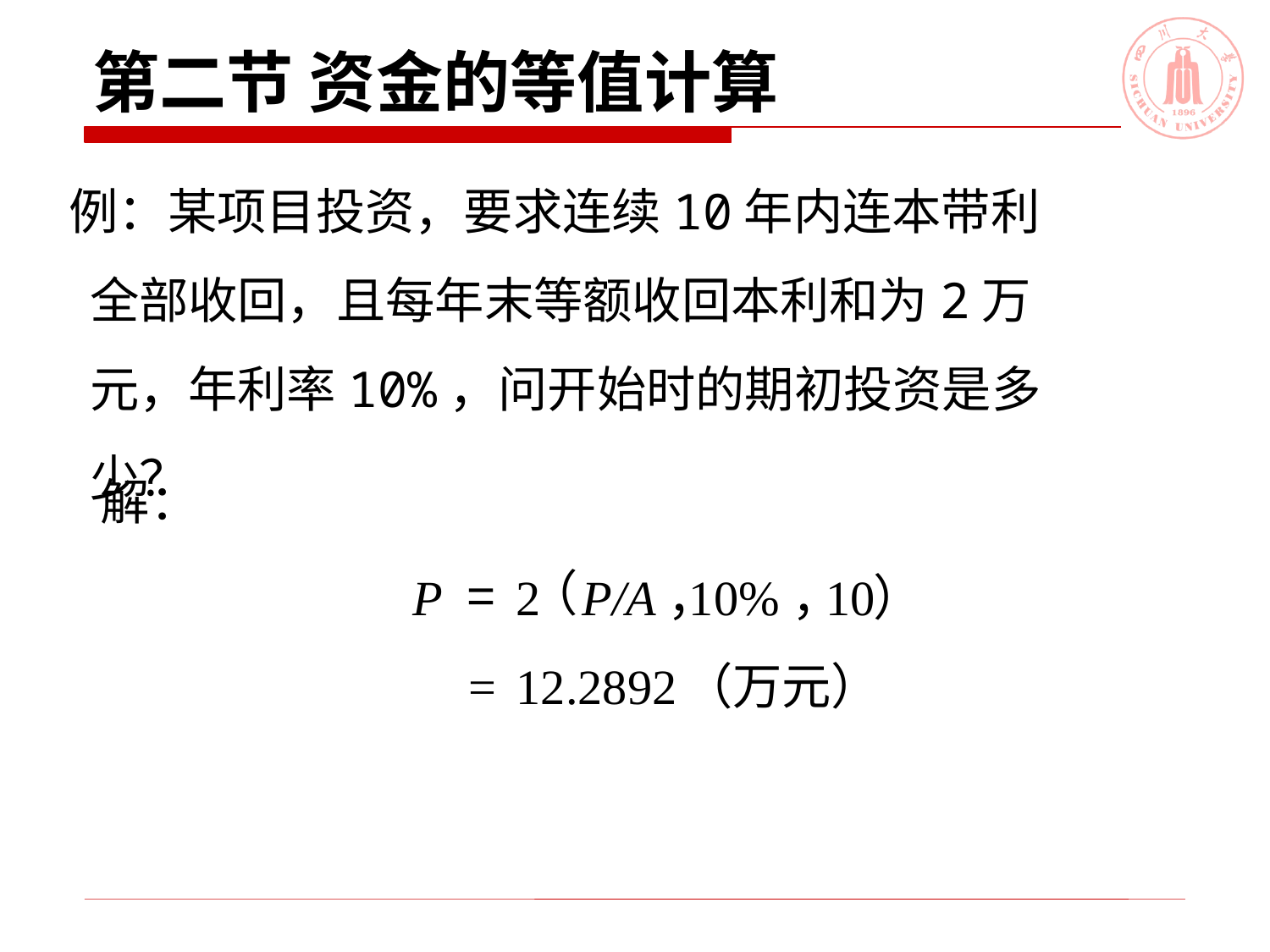

# 第二节 资金的等值计算
   例：某项目投资，要求连续10年内连本带利全部收回，且每年末等额收回本利和为2万元，年利率10%，问开始时的期初投资是多少？
解：
（
=
 P
2
P/A，
10%，
10
）
=
12.2892
（万元）